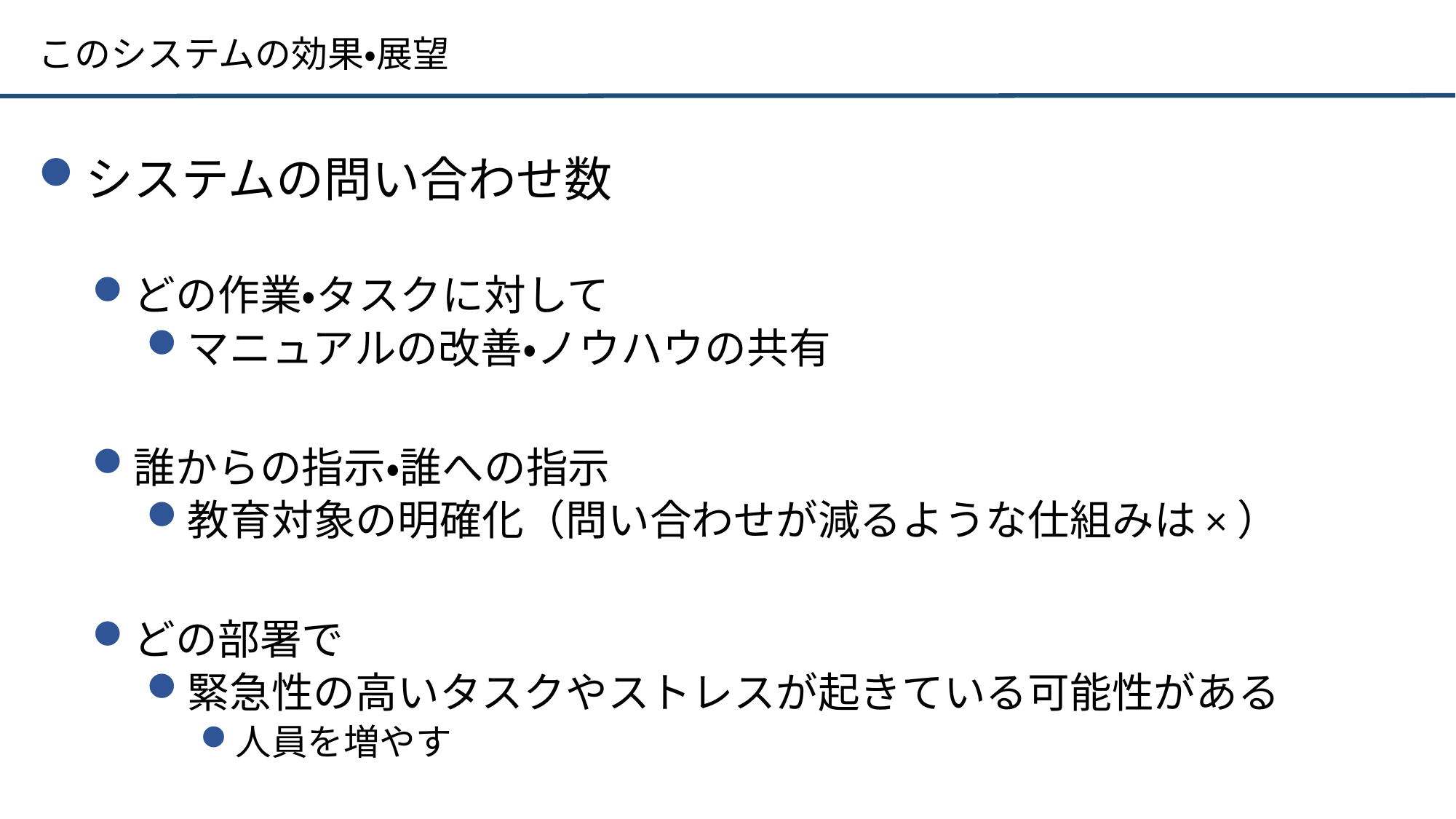

# このシステムの効果・展望
システムの問い合わせ数

どの作業・タスクに対して
マニュアルの改善・ノウハウの共有

誰からの指示・誰への指示
教育対象の明確化（問い合わせが減るような仕組みは×）

どの部署で
緊急性の高いタスクやストレスが起きている可能性がある
人員を増やす